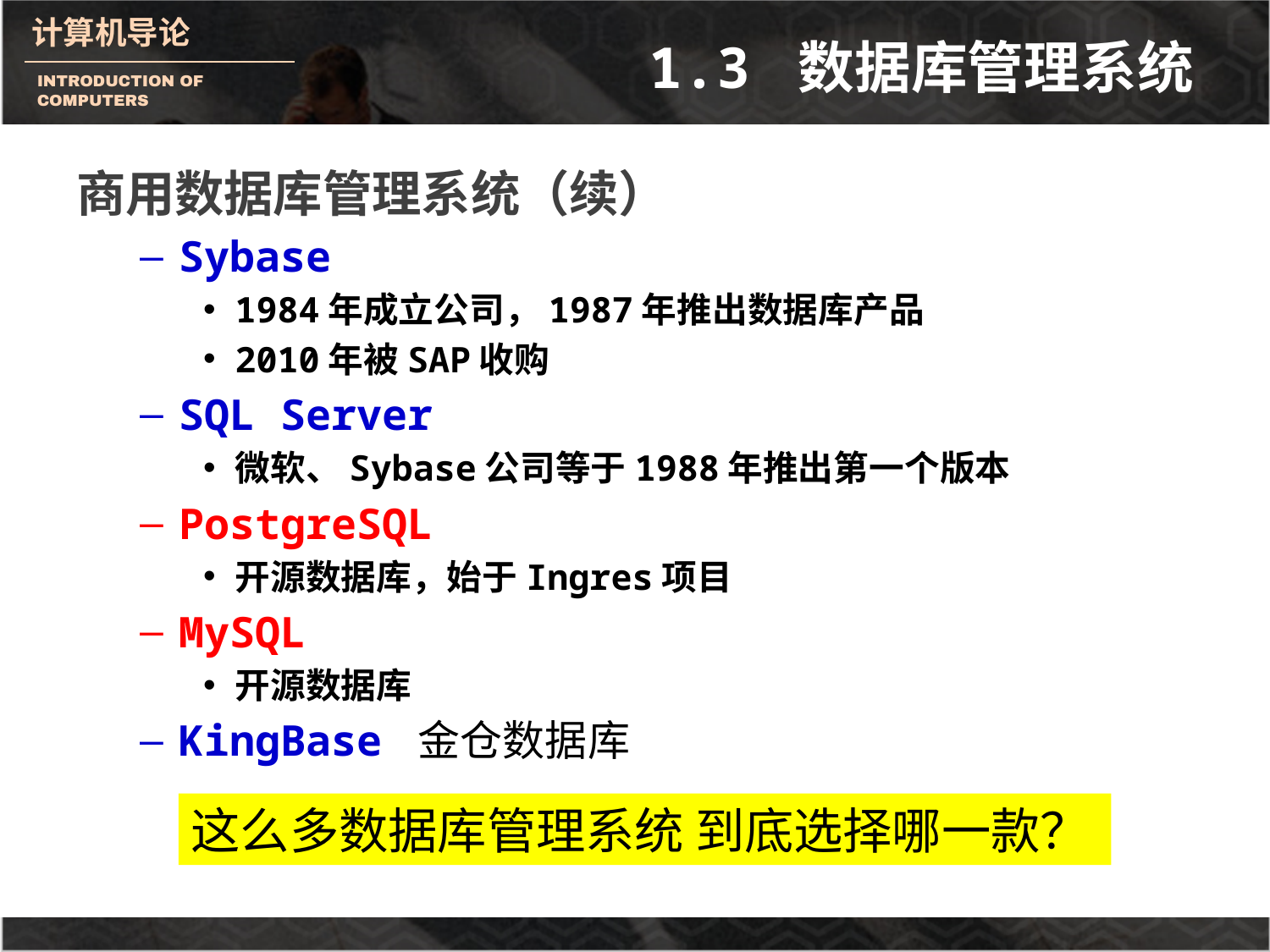

# 1.3 数据库管理系统
商用数据库管理系统（续）
Sybase
1984年成立公司，1987年推出数据库产品
2010年被SAP收购
SQL Server
微软、Sybase公司等于1988年推出第一个版本
PostgreSQL
开源数据库，始于Ingres项目
MySQL
开源数据库
KingBase 金仓数据库
这么多数据库管理系统 到底选择哪一款？